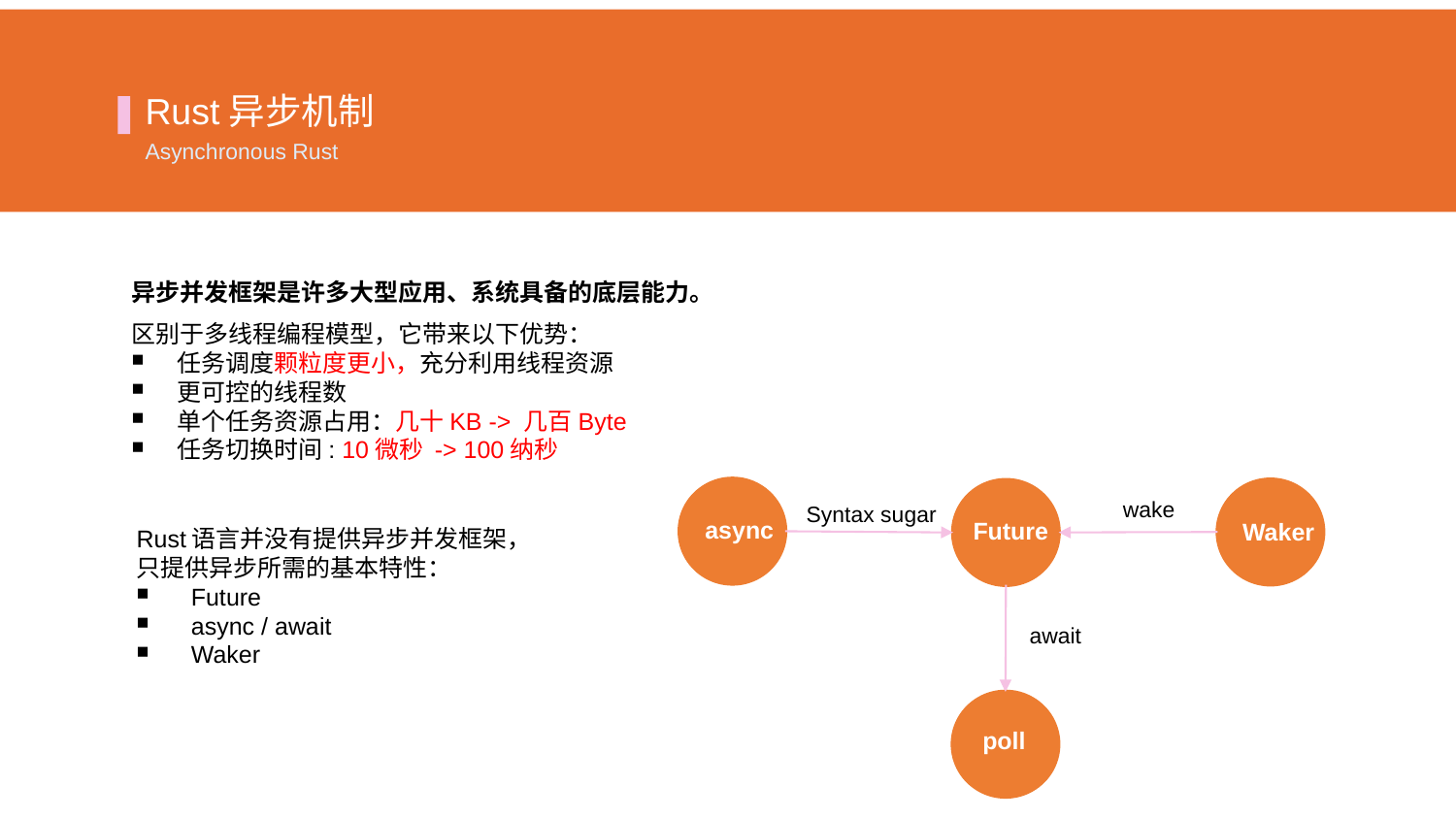

Rust异步机制

Asynchronous Rust
异步并发框架是许多大型应用、系统具备的底层能力。
区别于多线程编程模型，它带来以下优势：
任务调度颗粒度更小，充分利用线程资源
更可控的线程数
单个任务资源占用：几十KB -> 几百Byte
任务切换时间: 10微秒 -> 100纳秒

async

Waker

Future

wake
Syntax sugar
await

poll

Rust语言并没有提供异步并发框架，
只提供异步所需的基本特性：
Future
async / await
Waker